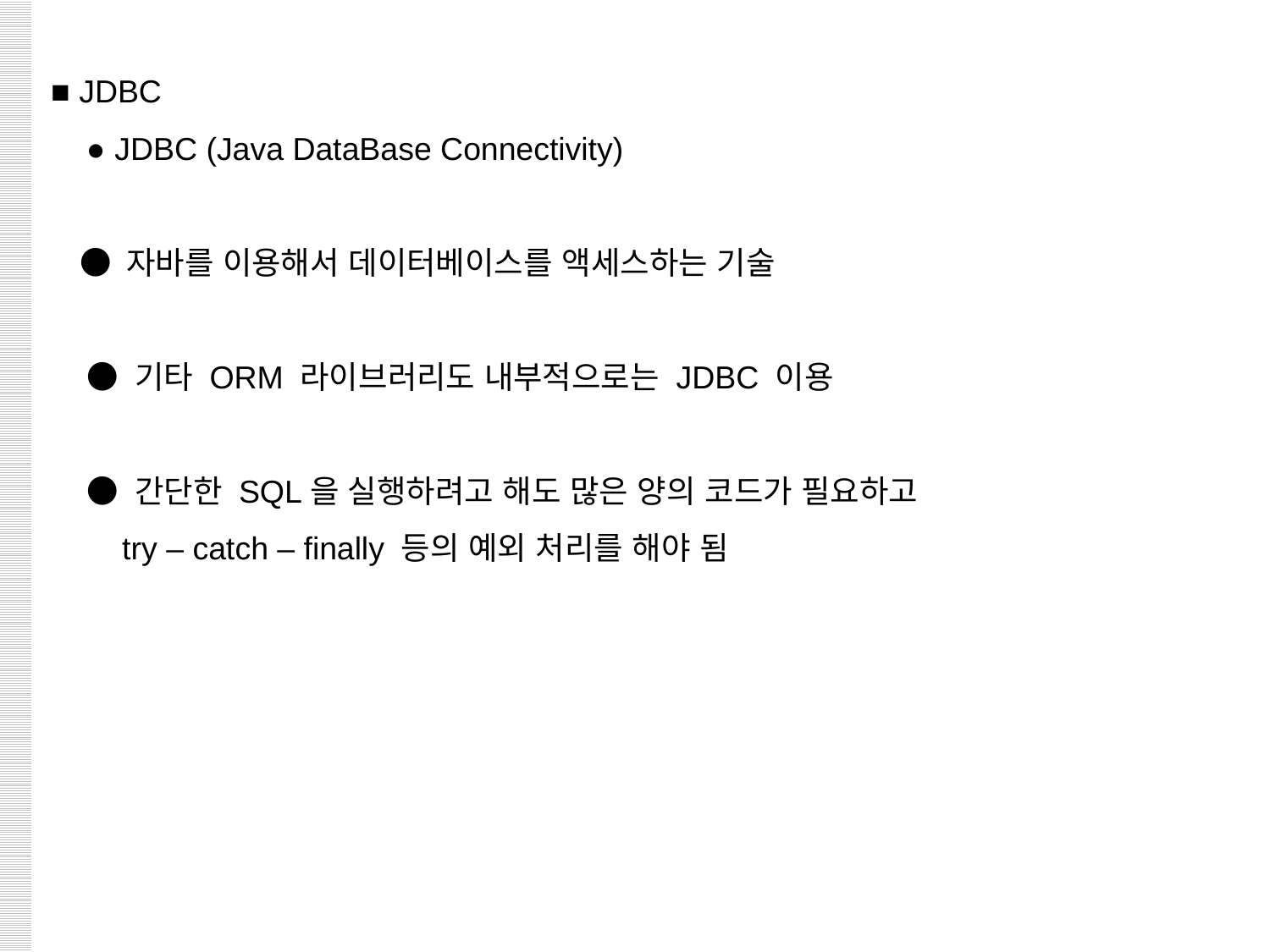

■ JDBC
    ● JDBC (Java DataBase Connectivity)

    ● 자바를 이용해서 데이터베이스를 액세스하는 기술

    ● 기타 ORM 라이브러리도 내부적으로는 JDBC 이용

    ● 간단한 SQL을 실행하려고 해도 많은 양의 코드가 필요하고
        try – catch – finally 등의 예외 처리를 해야 됨